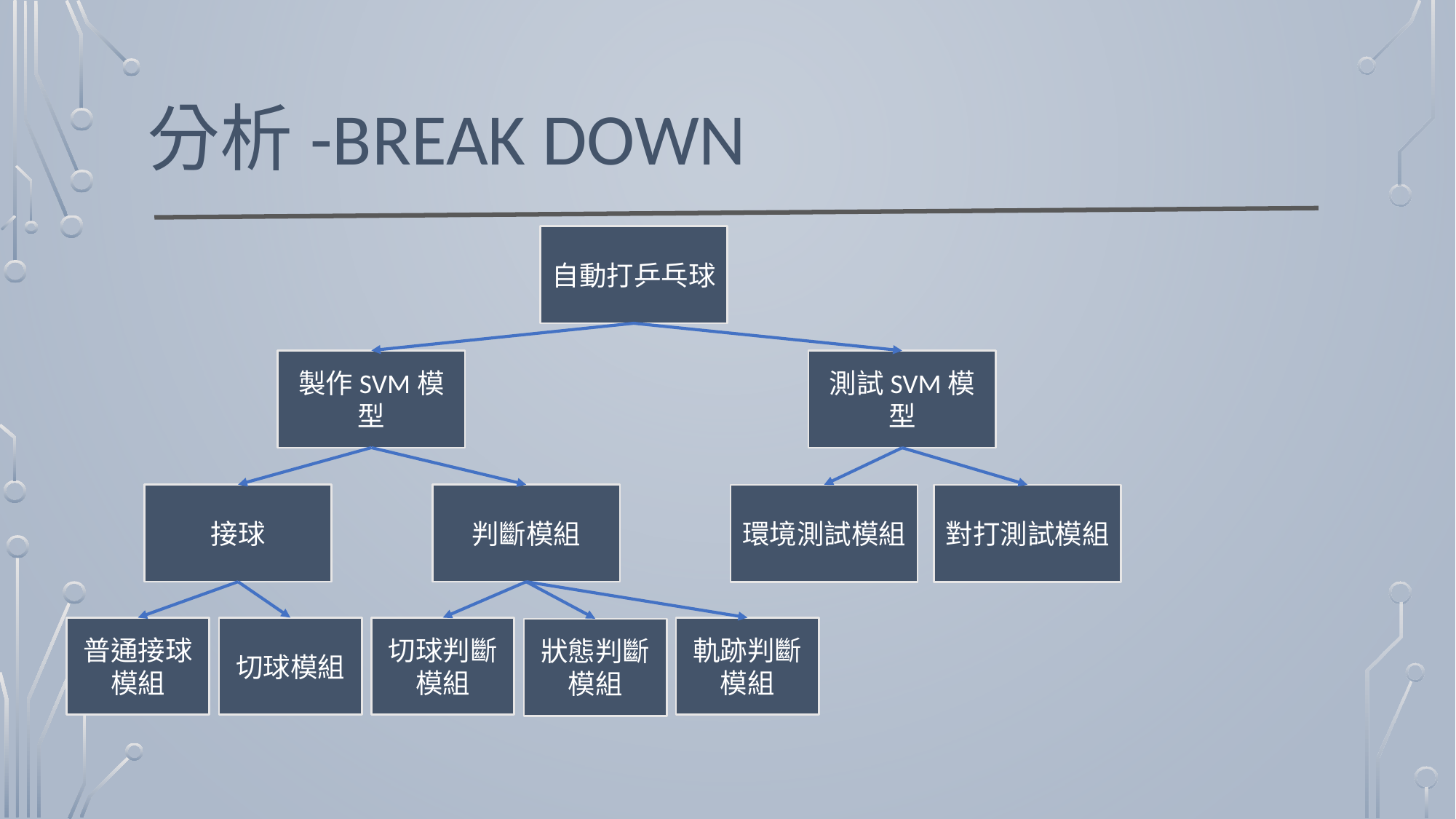

# 分析-Break Down
自動打乒乓球
製作SVM模型
測試SVM模型
接球
判斷模組
環境測試模組
對打測試模組
普通接球模組
切球模組
切球判斷模組
軌跡判斷模組
狀態判斷模組